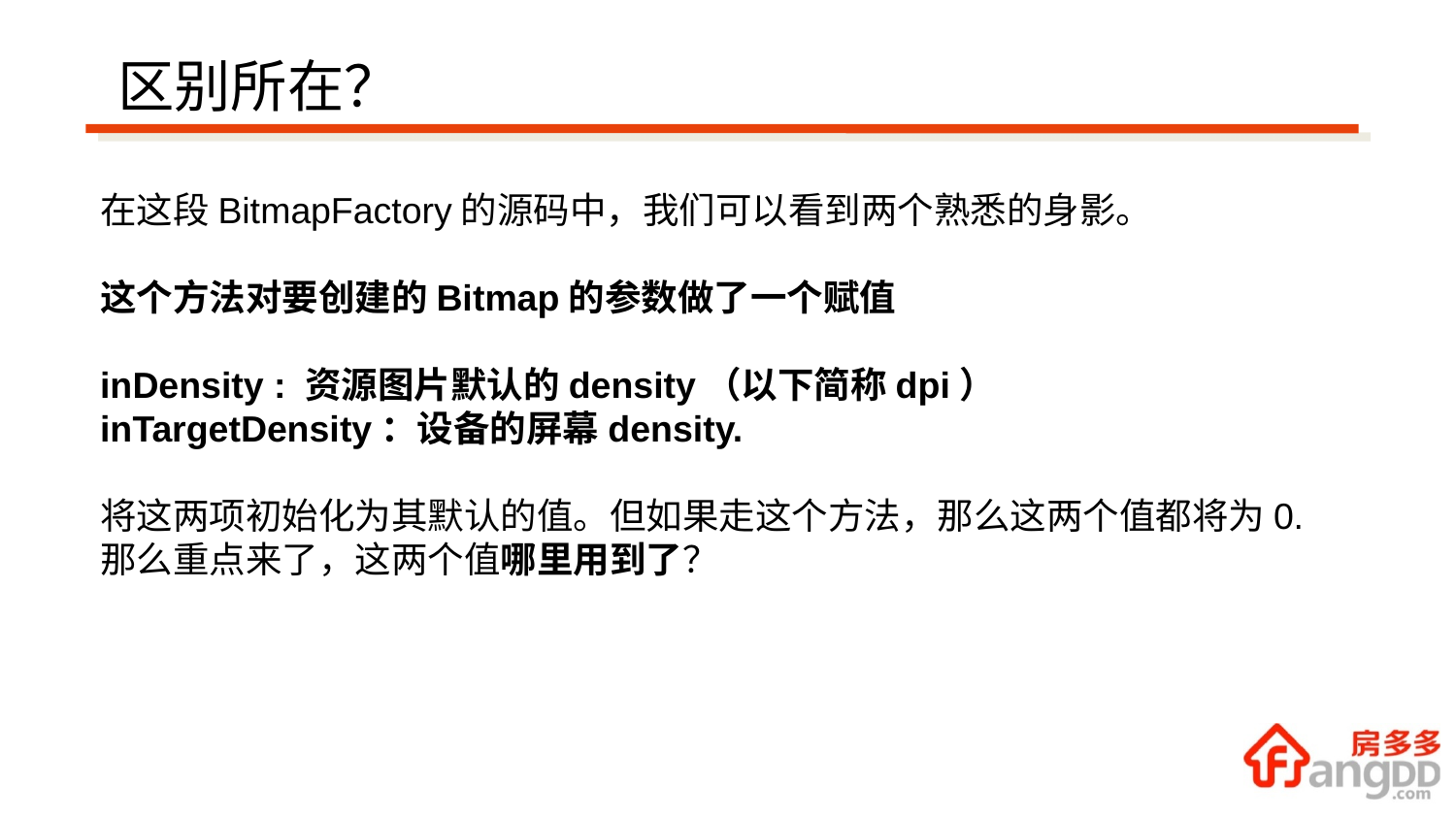

区别所在？

在这段BitmapFactory的源码中，我们可以看到两个熟悉的身影。

这个方法对要创建的Bitmap的参数做了一个赋值

inDensity : 资源图片默认的density（以下简称dpi）
inTargetDensity：设备的屏幕density.

将这两项初始化为其默认的值。但如果走这个方法，那么这两个值都将为0.
那么重点来了，这两个值哪里用到了？